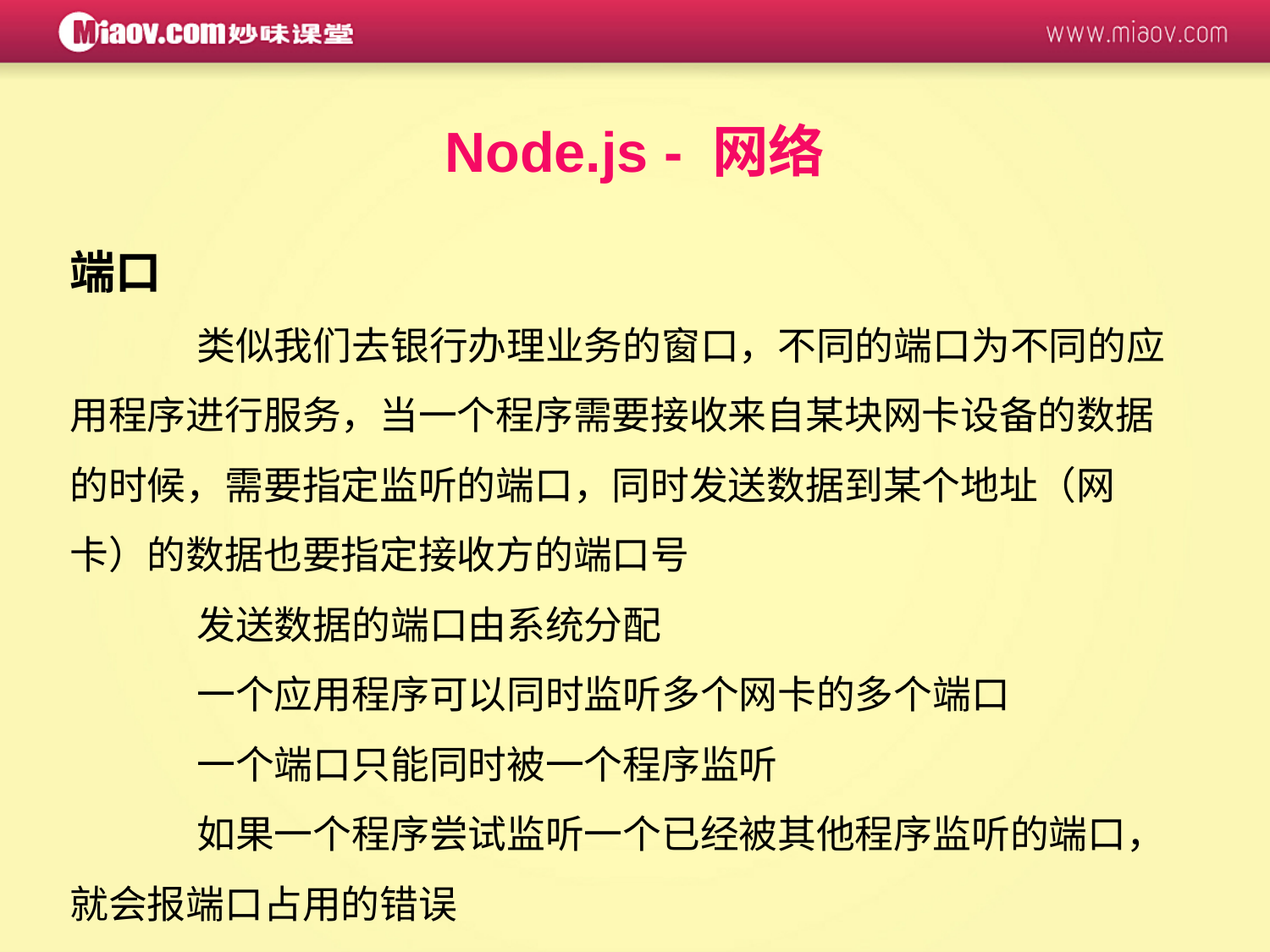

Node.js - 网络
端口
	类似我们去银行办理业务的窗口，不同的端口为不同的应用程序进行服务，当一个程序需要接收来自某块网卡设备的数据的时候，需要指定监听的端口，同时发送数据到某个地址（网卡）的数据也要指定接收方的端口号
	发送数据的端口由系统分配
	一个应用程序可以同时监听多个网卡的多个端口
	一个端口只能同时被一个程序监听
	如果一个程序尝试监听一个已经被其他程序监听的端口，就会报端口占用的错误